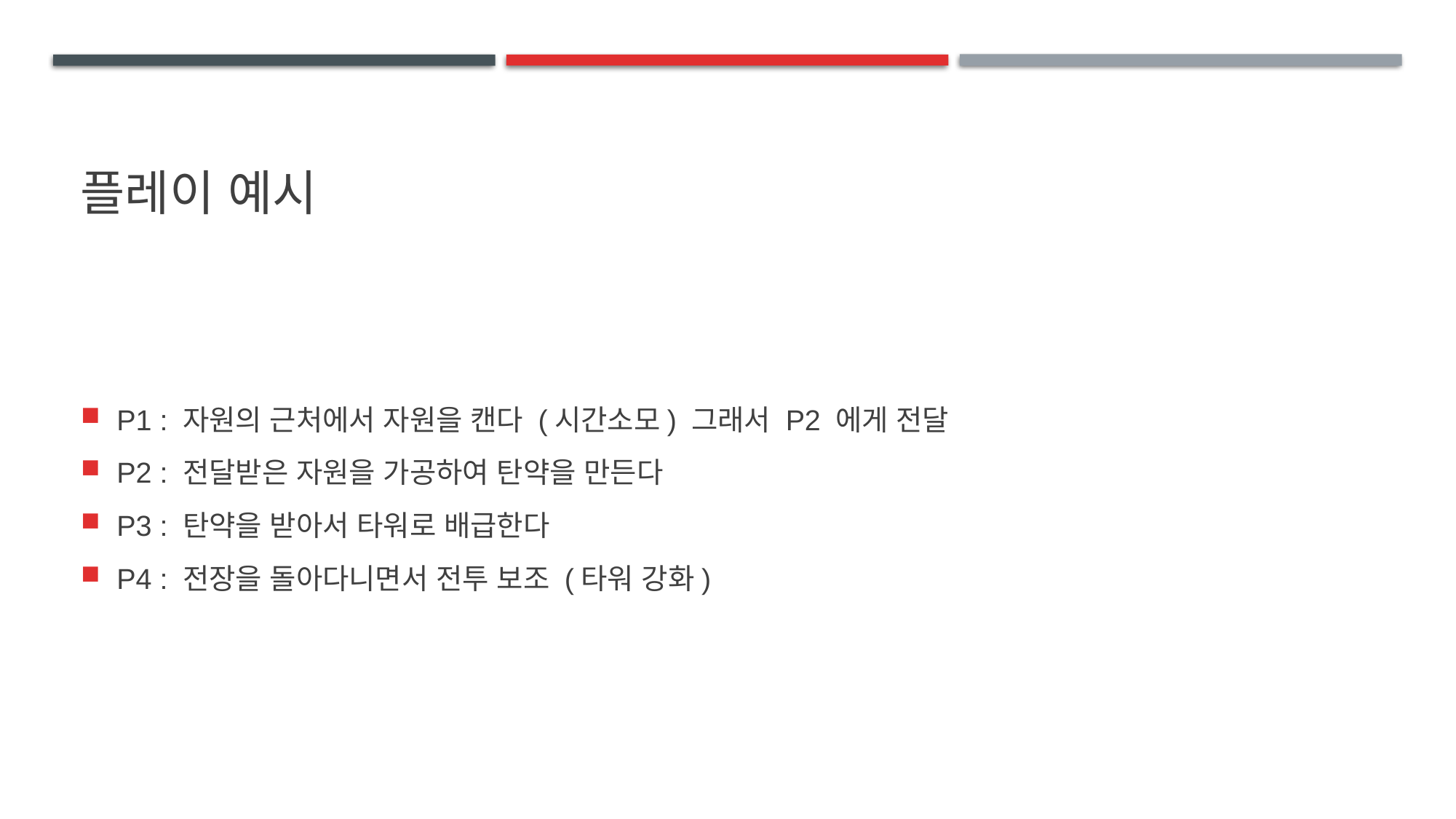

# 플레이 예시
P1 : 자원의 근처에서 자원을 캔다 (시간소모) 그래서 P2 에게 전달
P2 : 전달받은 자원을 가공하여 탄약을 만든다
P3 : 탄약을 받아서 타워로 배급한다
P4 : 전장을 돌아다니면서 전투 보조 (타워 강화)